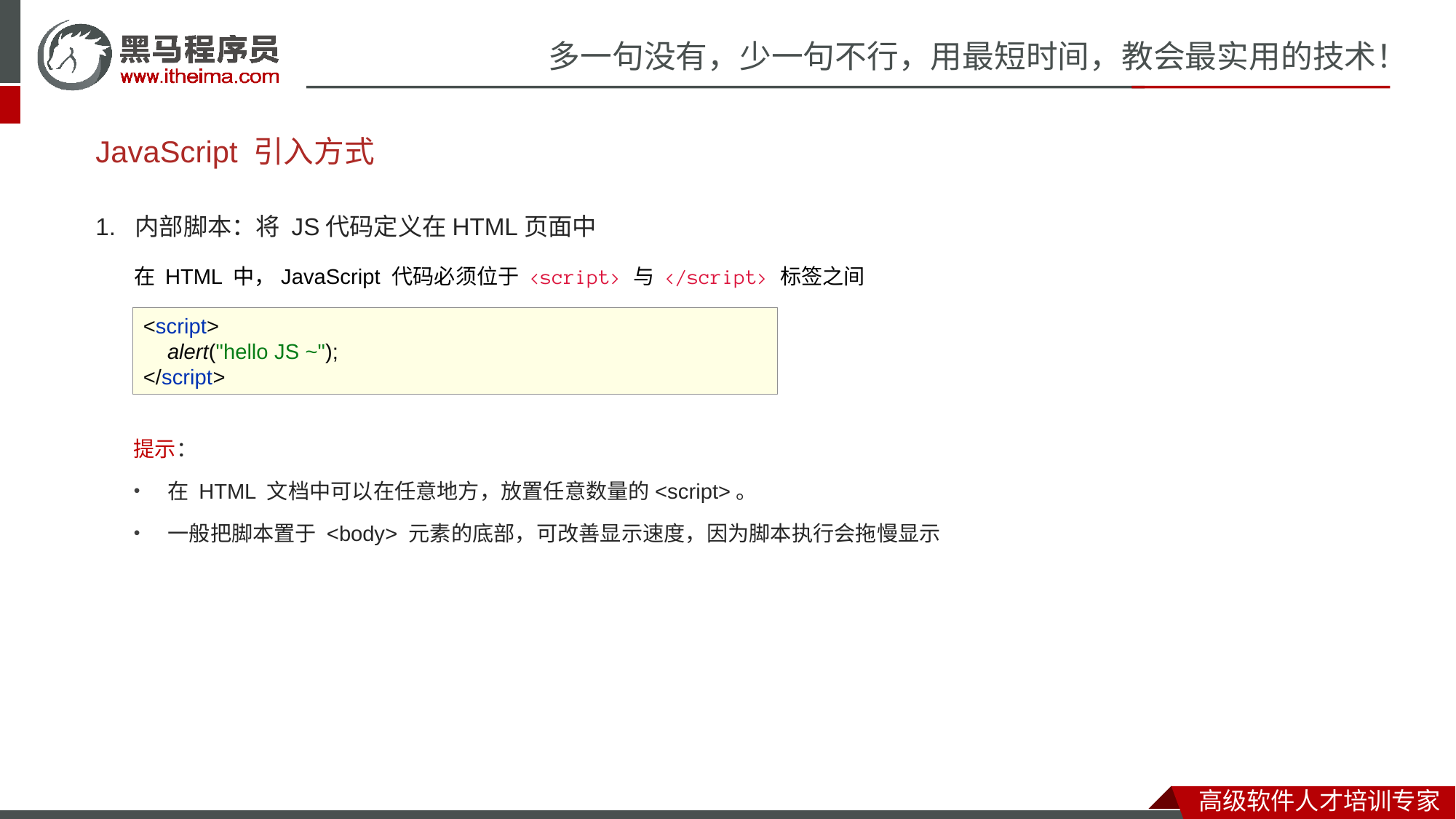

# JavaScript 引入方式
1.  内部脚本：将 JS代码定义在HTML页面中
      在 HTML 中，JavaScript 代码必须位于 <script> 与 </script> 标签之间
<script>
    alert("hello JS ~");
</script>
提示：
在 HTML 文档中可以在任意地方，放置任意数量的<script>。
一般把脚本置于 <body> 元素的底部，可改善显示速度，因为脚本执行会拖慢显示